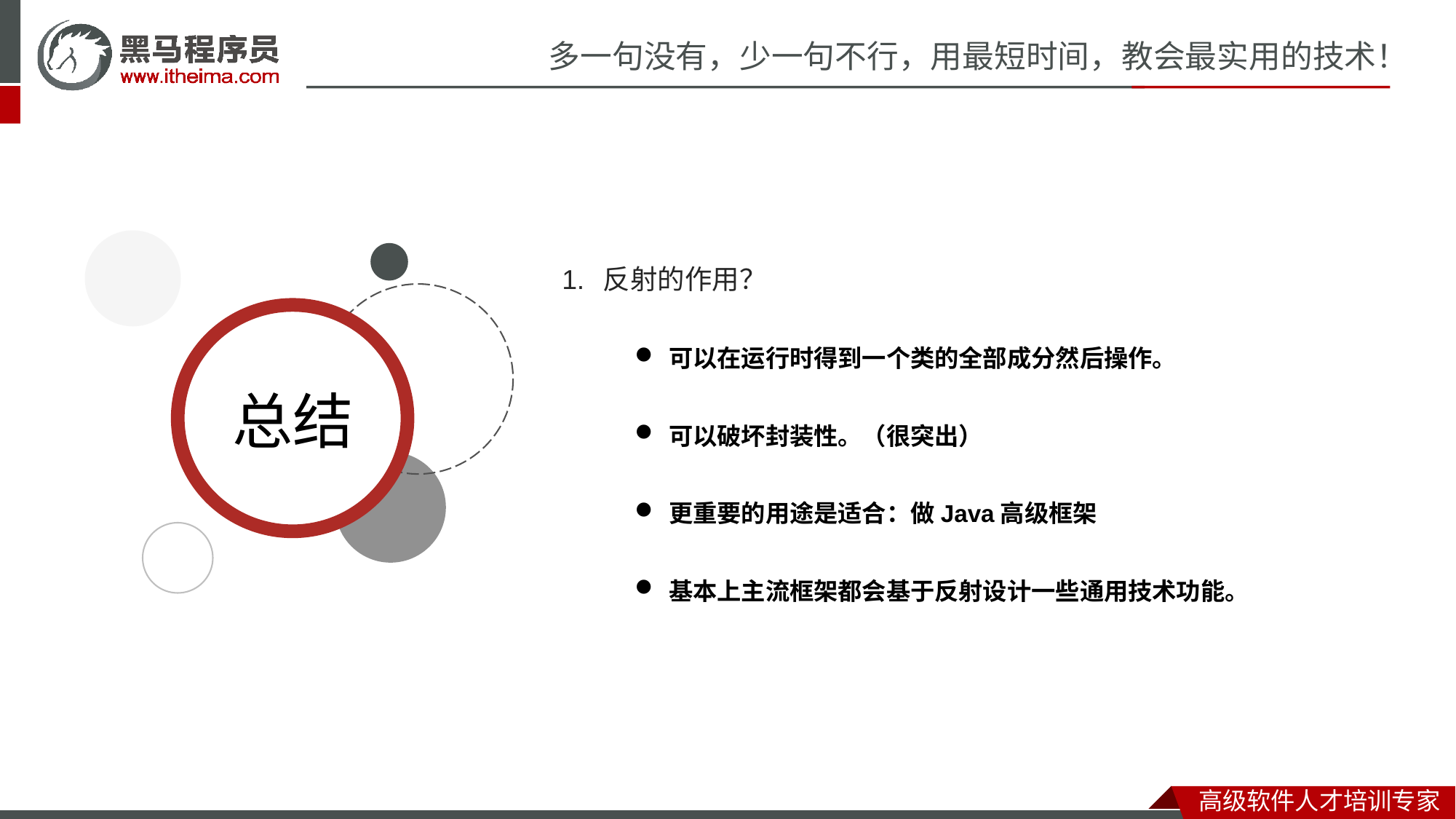

反射的作用？
可以在运行时得到一个类的全部成分然后操作。
可以破坏封装性。（很突出）
更重要的用途是适合：做Java高级框架
基本上主流框架都会基于反射设计一些通用技术功能。